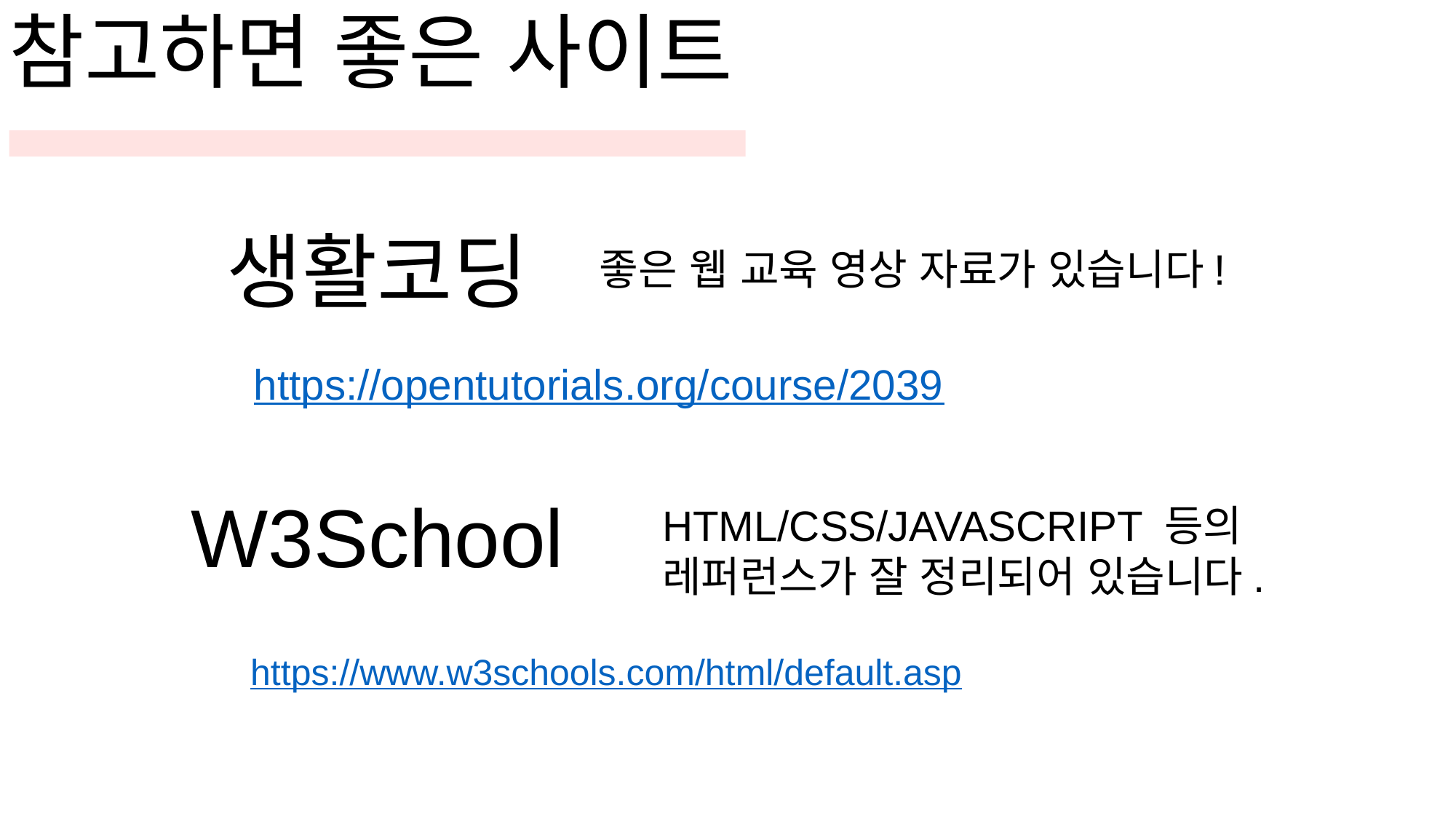

참고하면 좋은 사이트
좋은 웹 교육 영상 자료가 있습니다!

https://opentutorials.org/course/2039
HTML/CSS/JAVASCRIPT 등의
레퍼런스가 잘 정리되어 있습니다.
생활코딩

W3School

https://www.w3schools.com/html/default.asp